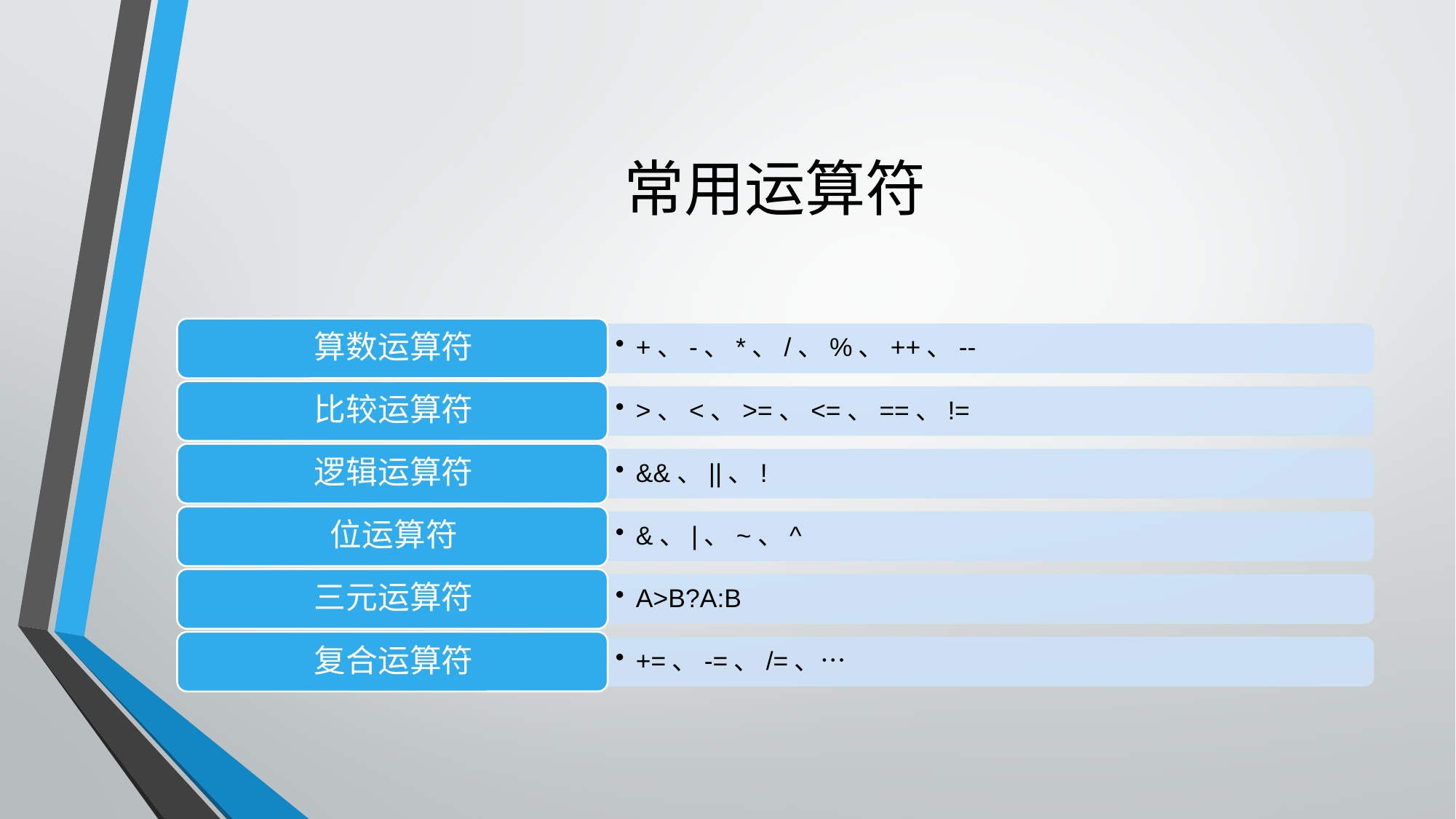

# 常用运算符
+、-、*、/、%、++、--
算数运算符
>、<、>=、<=、==、!=
比较运算符
&&、||、!
逻辑运算符
&、|、~、^
位运算符
A>B?A:B
三元运算符
+=、-=、/=、…
复合运算符